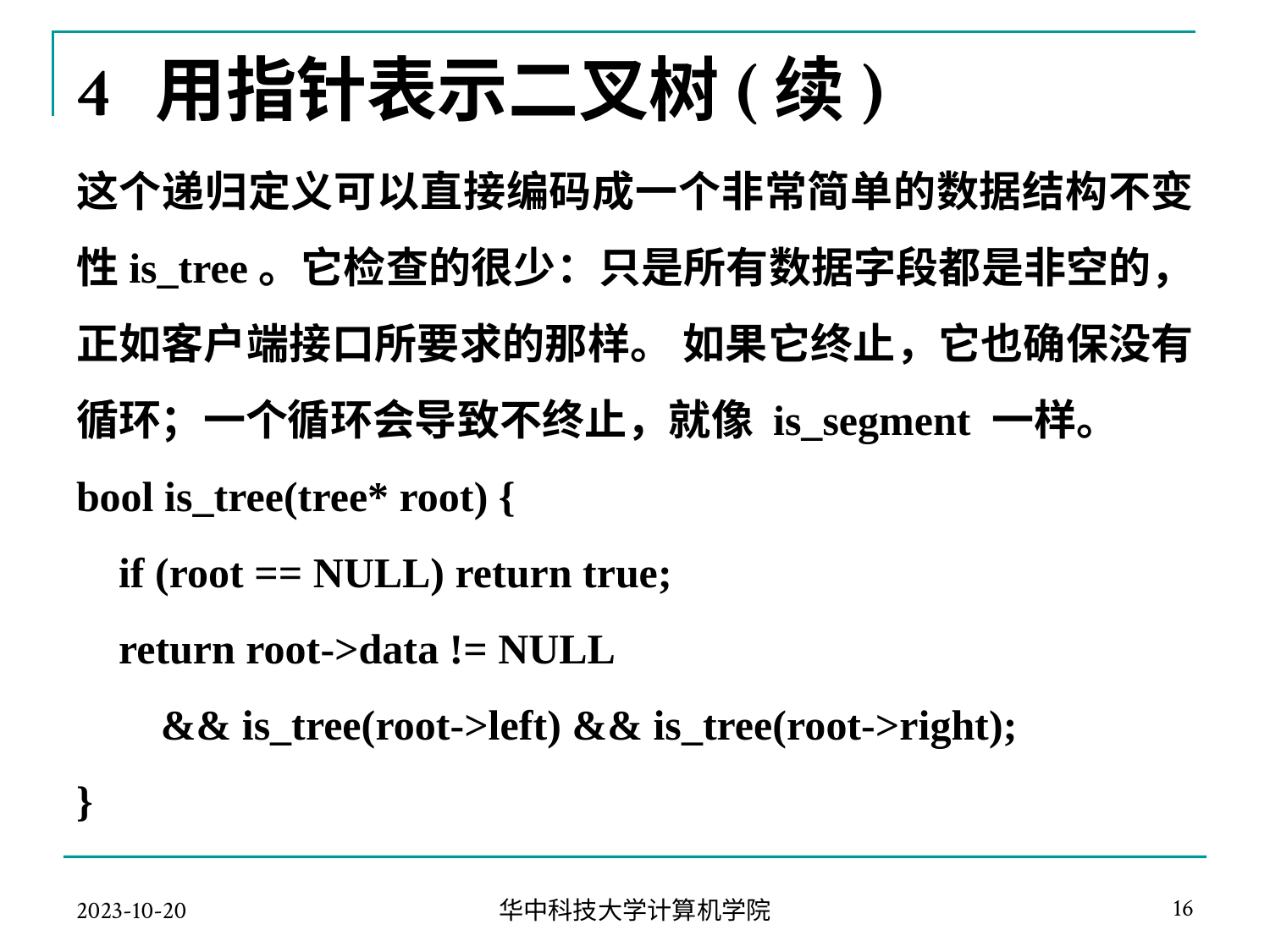

# 4  用指针表示二叉树(续)
这个递归定义可以直接编码成一个非常简单的数据结构不变性is_tree。它检查的很少：只是所有数据字段都是非空的，正如客户端接口所要求的那样。 如果它终止，它也确保没有循环；一个循环会导致不终止，就像 is_segment 一样。
bool is_tree(tree* root) {
    if (root == NULL) return true;
    return root->data != NULL
        && is_tree(root->left) && is_tree(root->right);
}
2023-10-20
16
华中科技大学计算机学院